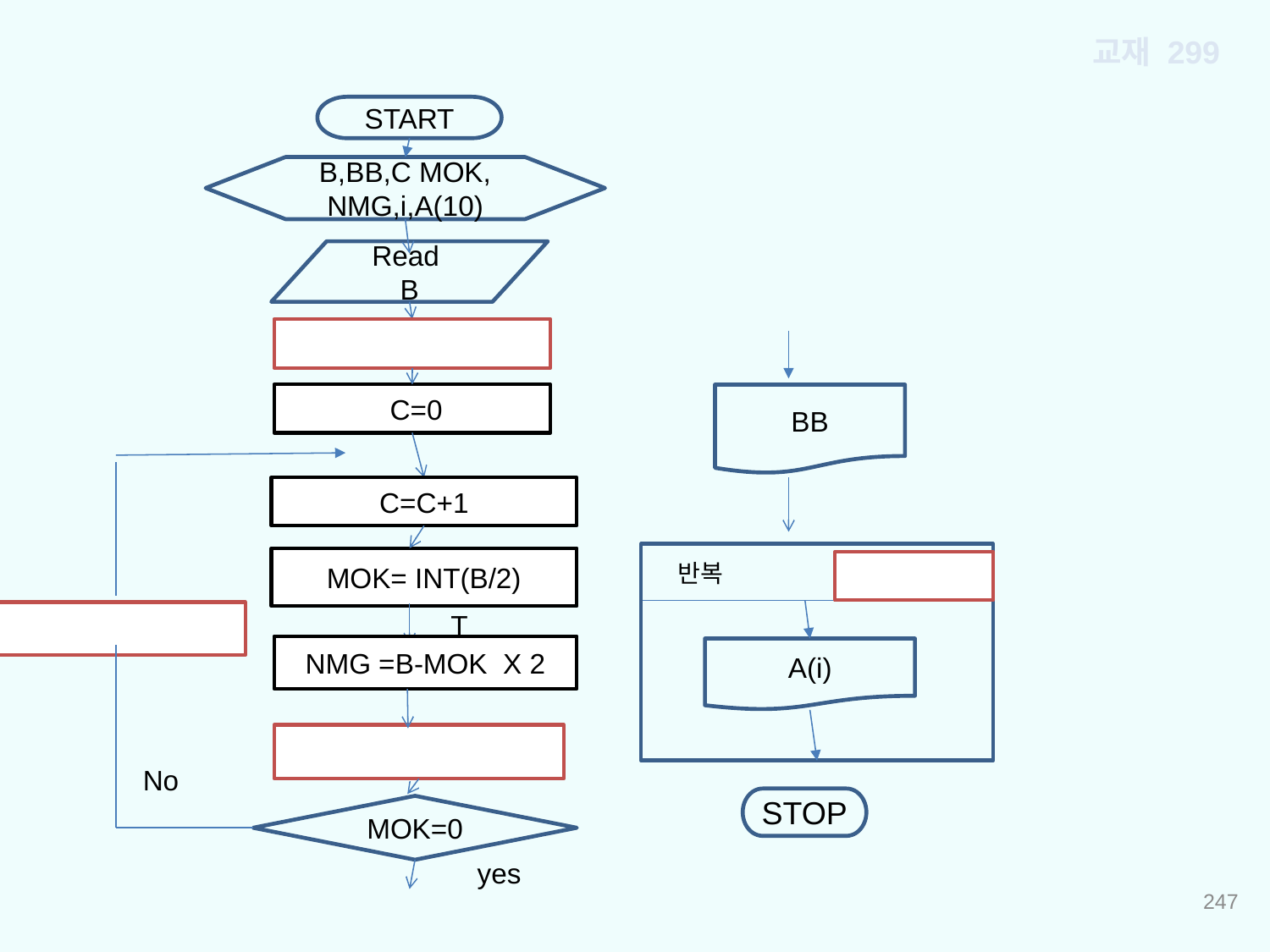

교재 299
START
B,BB,C MOK, NMG,i,A(10)
Read
B

BB
STOP
 C=0
C=C+1

MOK= INT(B/2)
반복

T

NMG =B-MOK  X 2
A(i)

No
MOK=0
yes
247